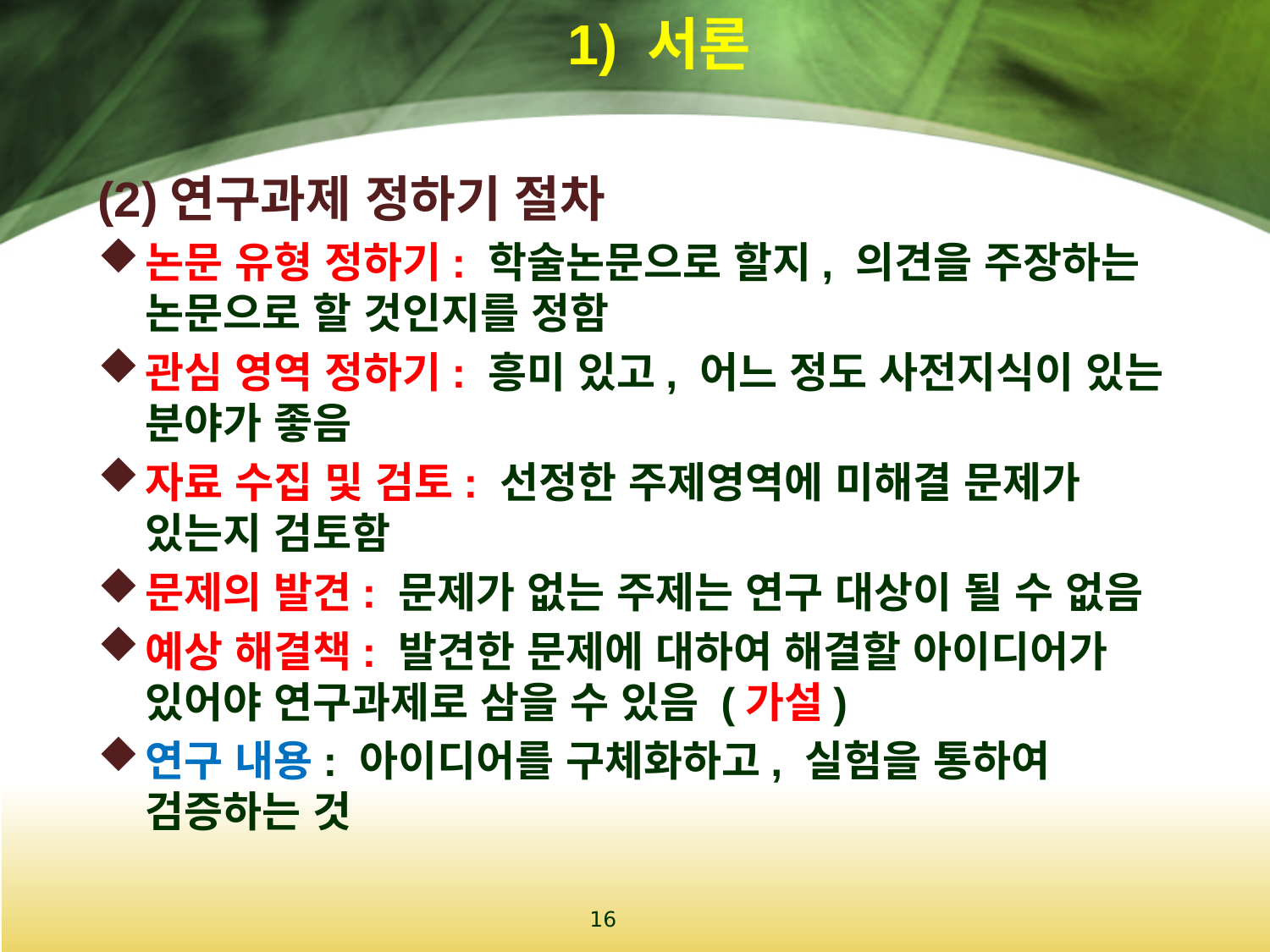

# 1) 서론
(2)연구과제 정하기 절차
논문 유형 정하기: 학술논문으로 할지, 의견을 주장하는 논문으로 할 것인지를 정함
관심 영역 정하기: 흥미 있고, 어느 정도 사전지식이 있는 분야가 좋음
자료 수집 및 검토: 선정한 주제영역에 미해결 문제가 있는지 검토함
문제의 발견: 문제가 없는 주제는 연구 대상이 될 수 없음
예상 해결책: 발견한 문제에 대하여 해결할 아이디어가 있어야 연구과제로 삼을 수 있음 (가설)
연구 내용: 아이디어를 구체화하고, 실험을 통하여 검증하는 것

16